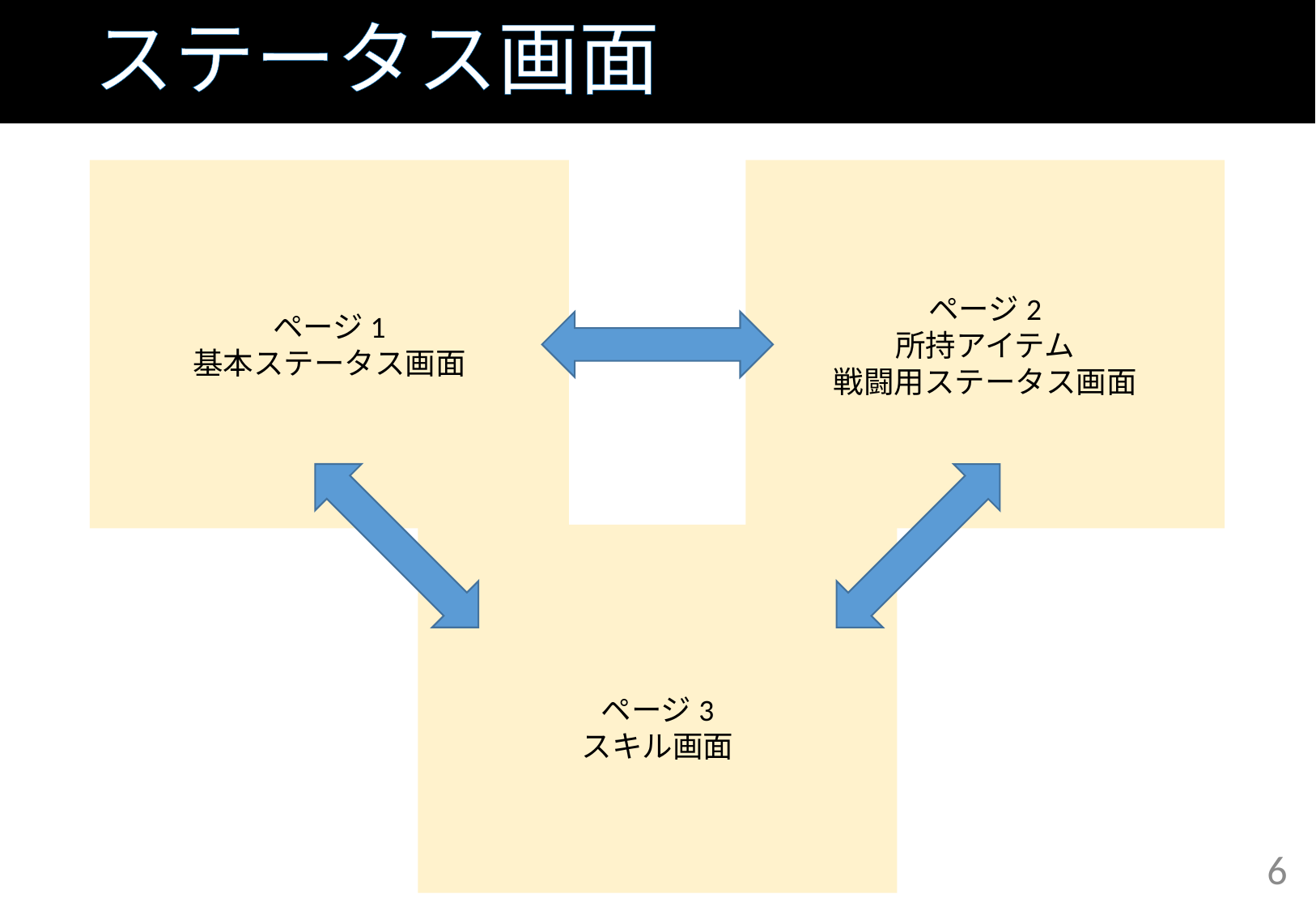

# ステータス画面
ページ1
基本ステータス画面
ページ2
所持アイテム
戦闘用ステータス画面

ページ3
スキル画面
6